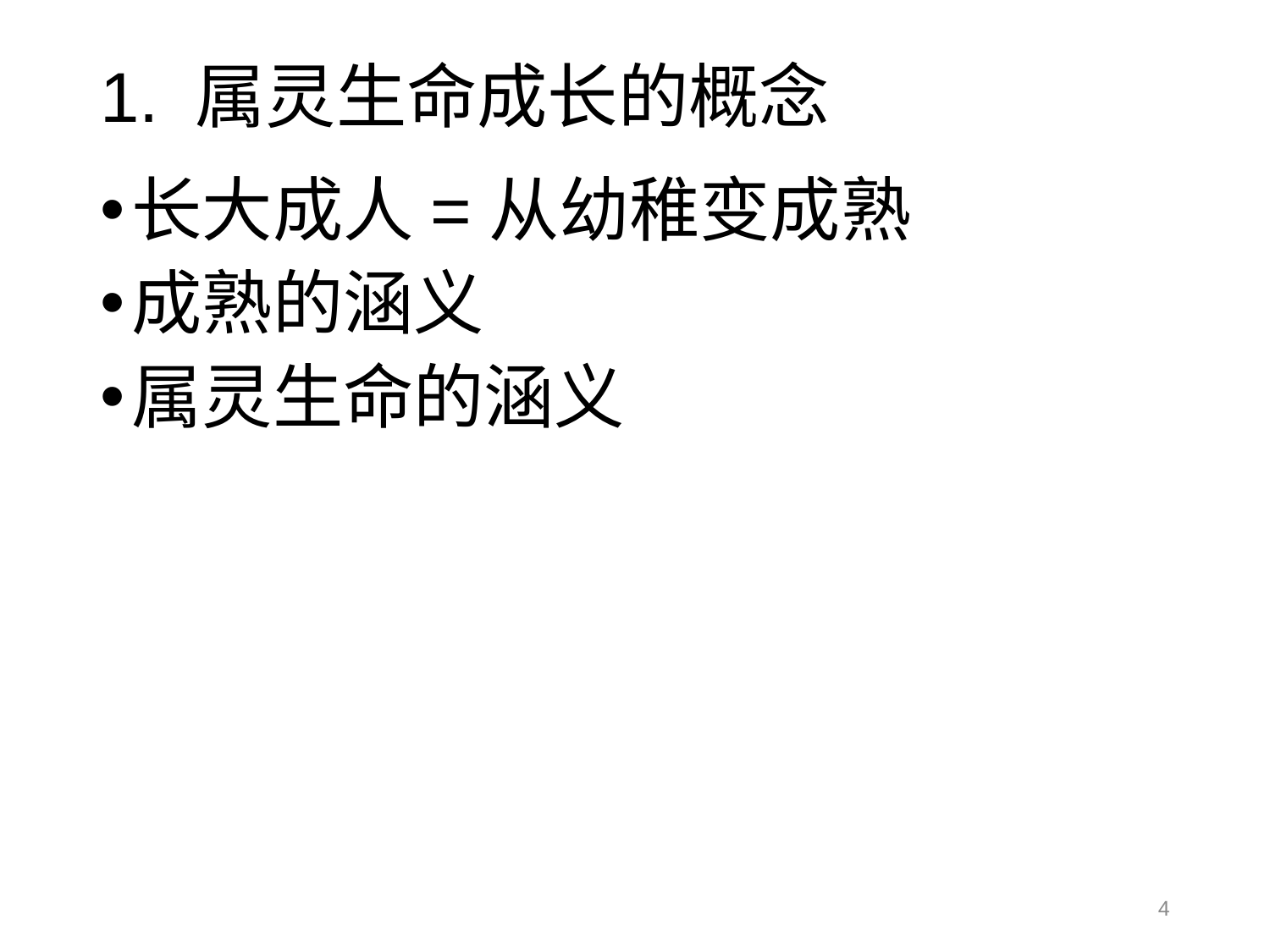

# 1. 属灵生命成长的概念
长大成人=从幼稚变成熟
成熟的涵义
属灵生命的涵义

4